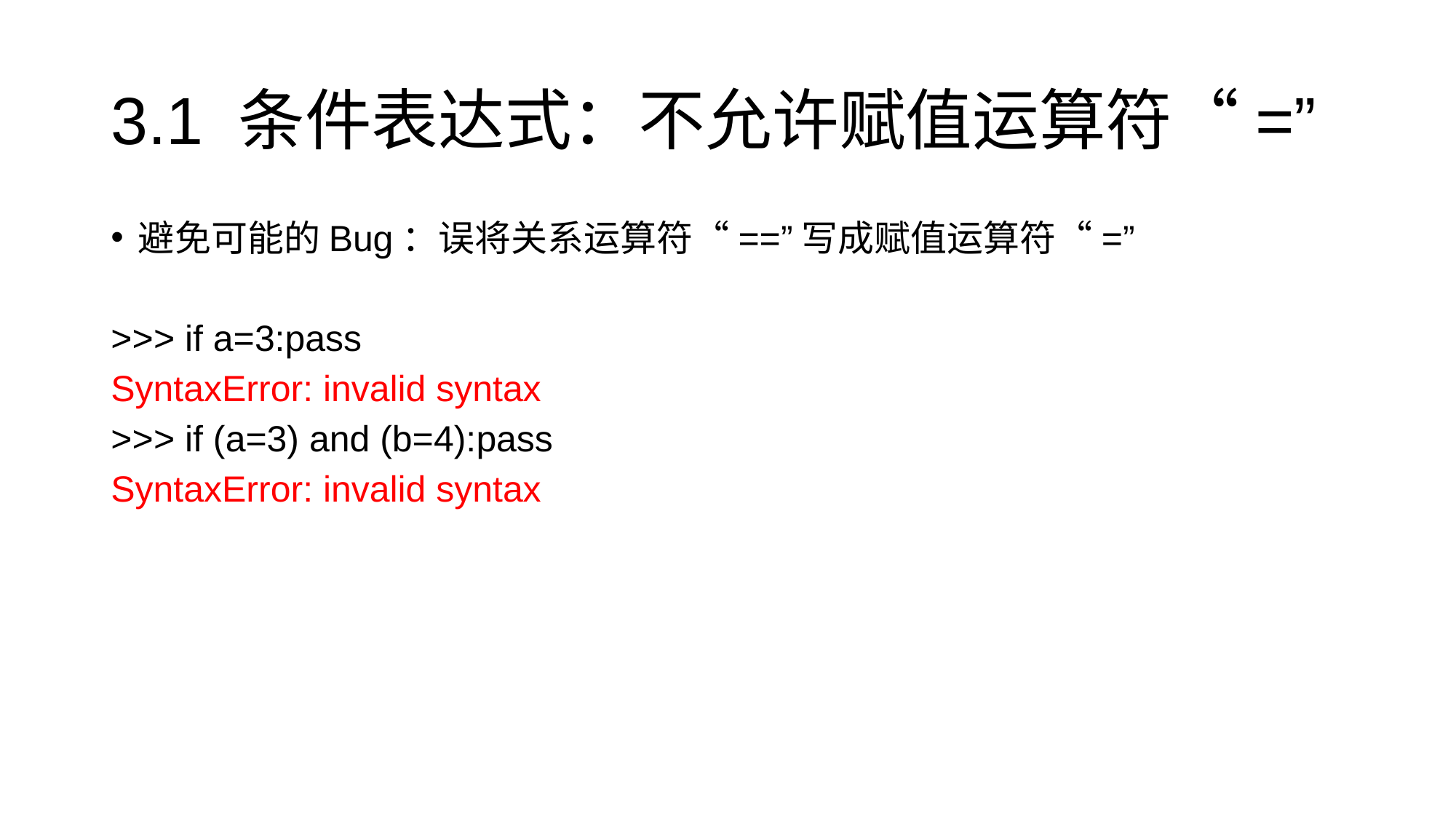

# 3.1 条件表达式：不允许赋值运算符“=”
避免可能的Bug：误将关系运算符“==”写成赋值运算符“=”

>>> if a=3:pass
SyntaxError: invalid syntax
>>> if (a=3) and (b=4):pass
SyntaxError: invalid syntax